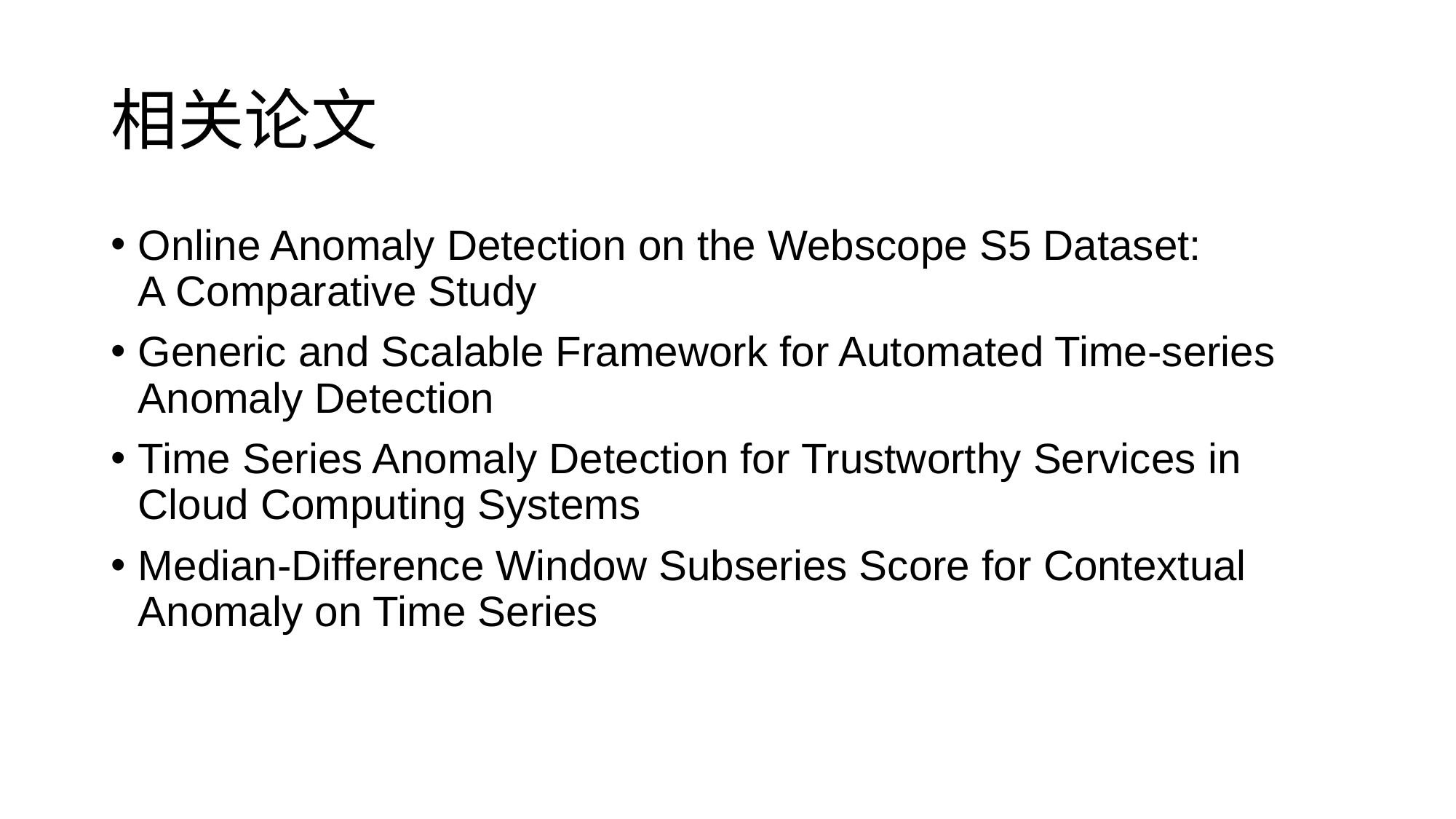

# 相关论文
Online Anomaly Detection on the Webscope S5 Dataset:
A Comparative Study
Generic and Scalable Framework for Automated Time-series Anomaly Detection
Time Series Anomaly Detection for Trustworthy Services in Cloud Computing Systems
Median-Difference Window Subseries Score for Contextual Anomaly on Time Series